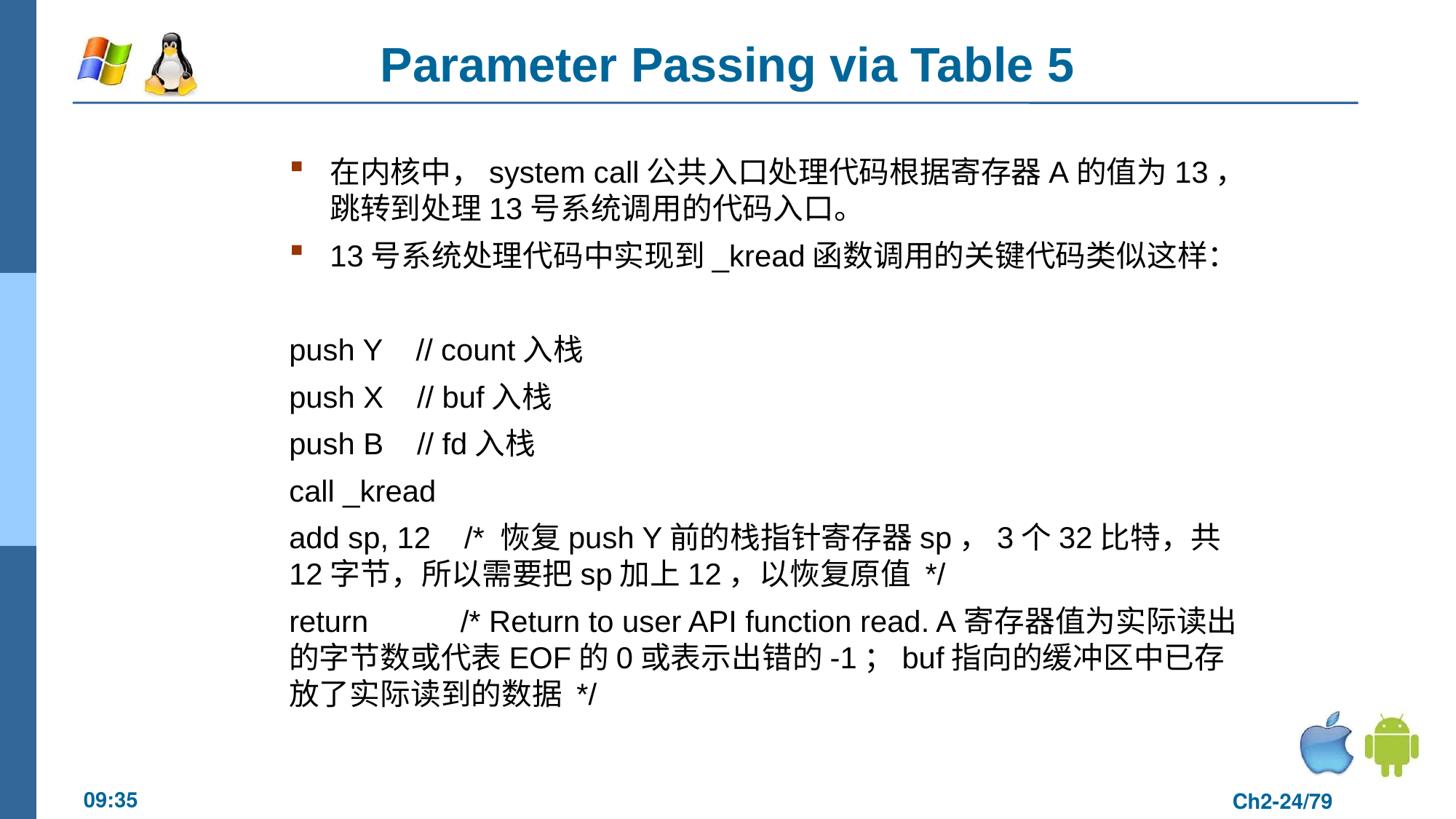

# Parameter Passing via Table 5
在内核中，system call公共入口处理代码根据寄存器A的值为13，跳转到处理13号系统调用的代码入口。
13号系统处理代码中实现到_kread函数调用的关键代码类似这样：

push Y    // count入栈
push X    // buf入栈
push B    // fd入栈
call _kread
add sp, 12    /* 恢复push Y前的栈指针寄存器sp，3个32比特，共12字节，所以需要把sp加上12，以恢复原值 */
return           /* Return to user API function read. A寄存器值为实际读出的字节数或代表EOF的0或表示出错的-1；buf指向的缓冲区中已存放了实际读到的数据 */